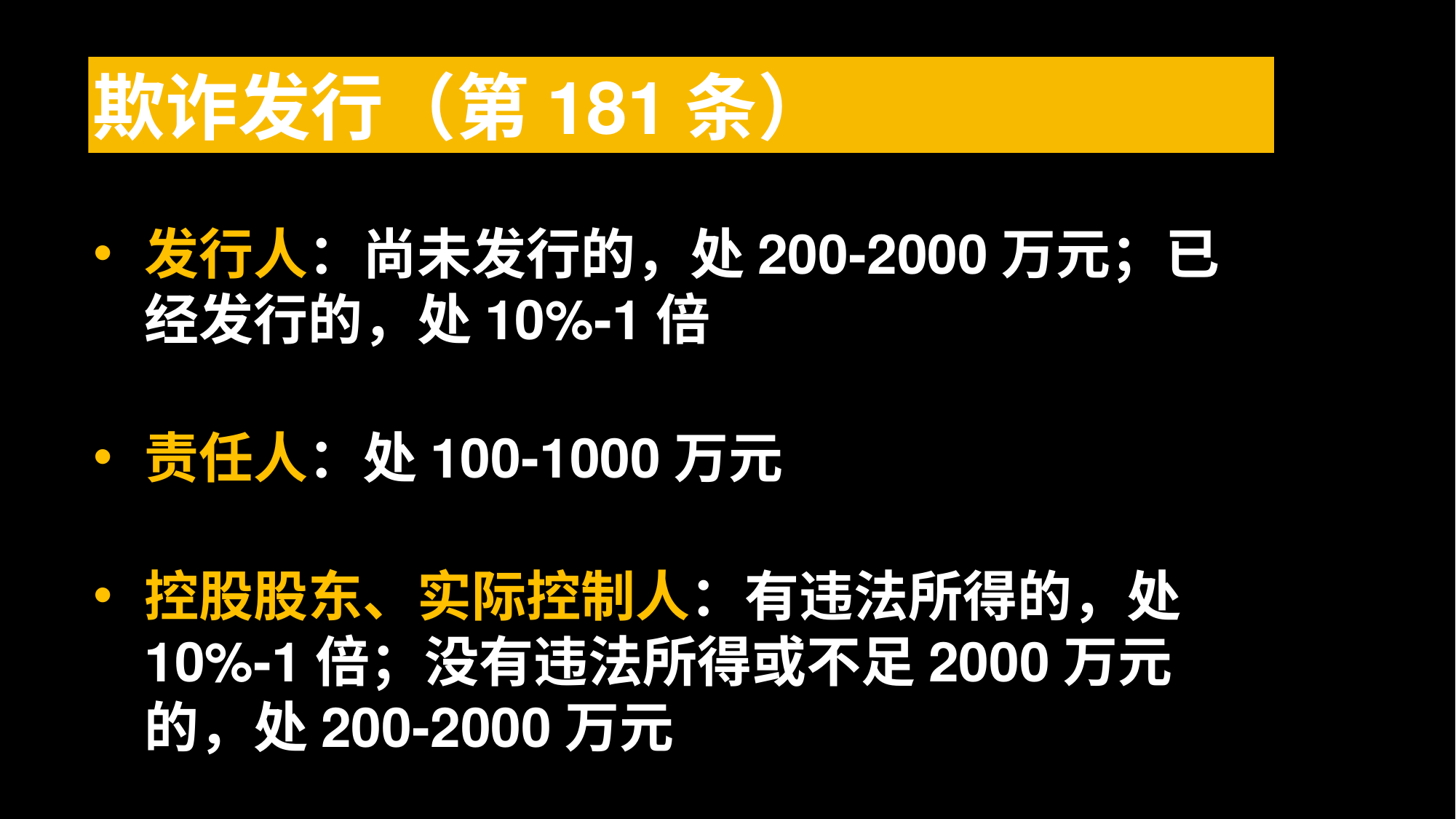

欺诈发行（第181条）
发行人：尚未发行的，处200-2000万元；已经发行的，处10%-1倍
责任人：处100-1000万元
控股股东、实际控制人：有违法所得的，处10%-1倍；没有违法所得或不足2000万元的，处200-2000万元